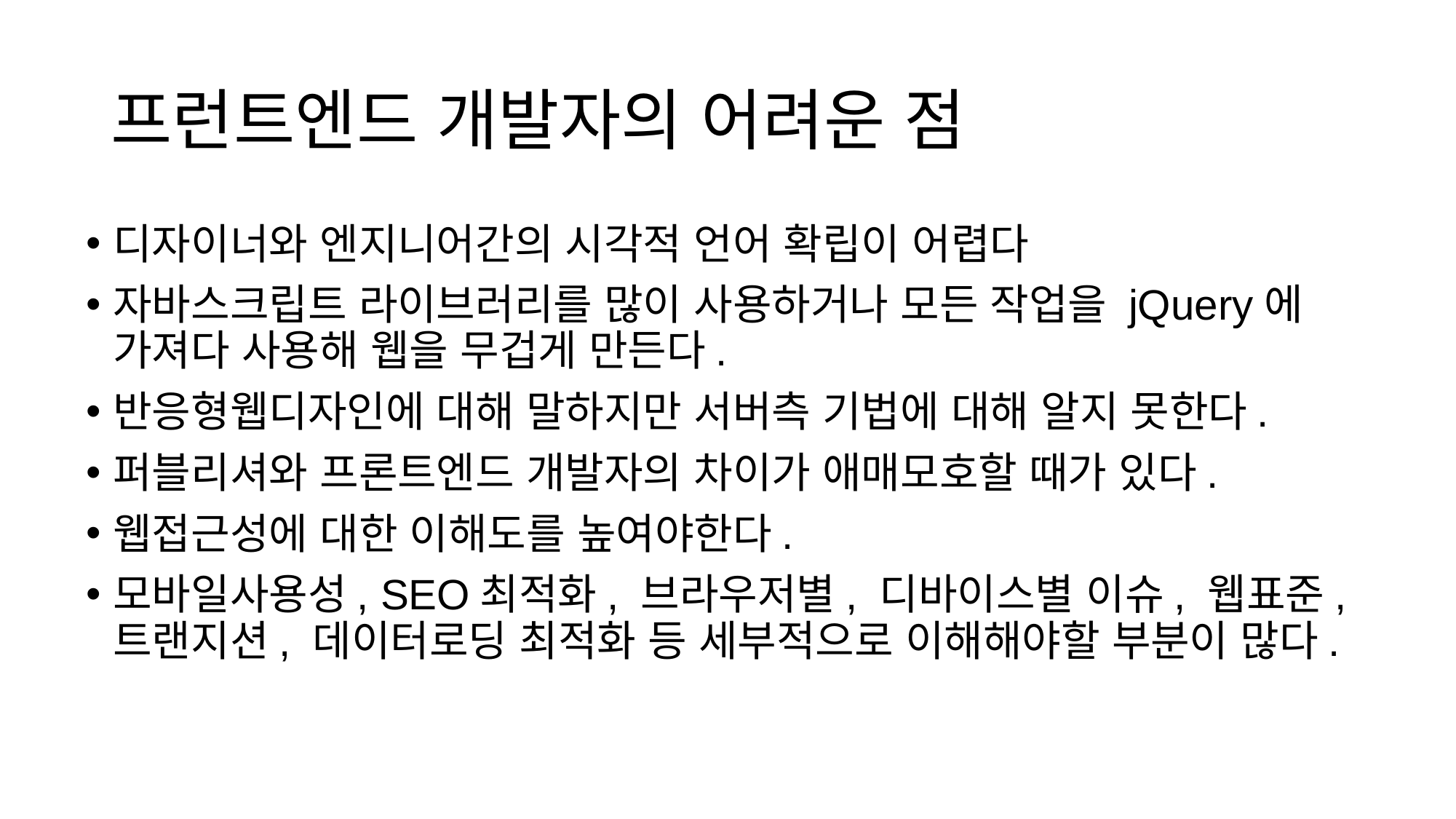

# 프런트엔드 개발자의 어려운 점
디자이너와 엔지니어간의 시각적 언어 확립이 어렵다
자바스크립트 라이브러리를 많이 사용하거나 모든 작업을 jQuery에 가져다 사용해 웹을 무겁게 만든다.
반응형웹디자인에 대해 말하지만 서버측 기법에 대해 알지 못한다.
퍼블리셔와 프론트엔드 개발자의 차이가 애매모호할 때가 있다.
웹접근성에 대한 이해도를 높여야한다.
모바일사용성, SEO최적화, 브라우저별, 디바이스별 이슈, 웹표준, 트랜지션, 데이터로딩 최적화 등 세부적으로 이해해야할 부분이 많다.